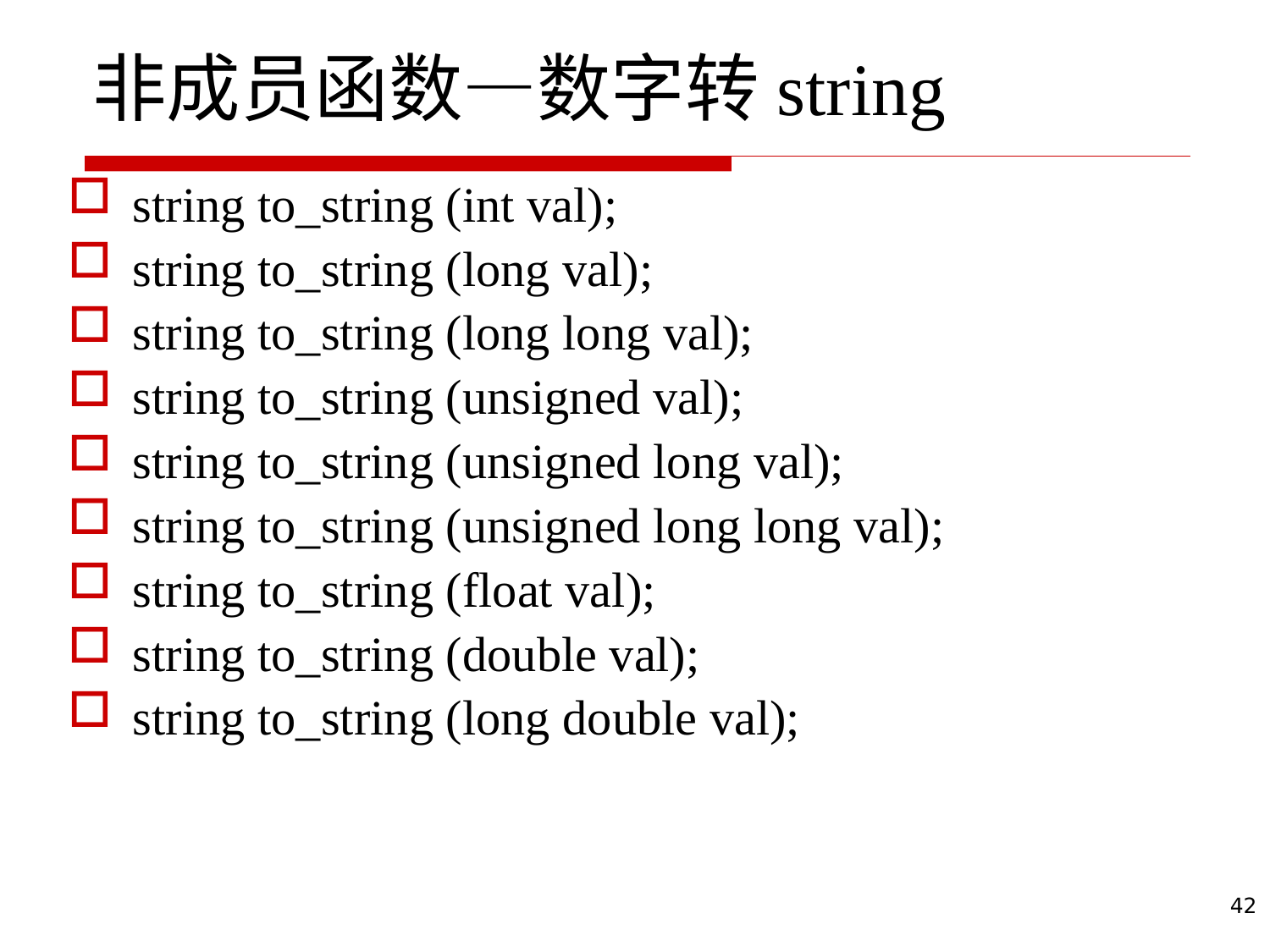

# 非成员函数—数字转string
string to_string (int val);
string to_string (long val);
string to_string (long long val);
string to_string (unsigned val);
string to_string (unsigned long val);
string to_string (unsigned long long val);
string to_string (float val);
string to_string (double val);
string to_string (long double val);
42